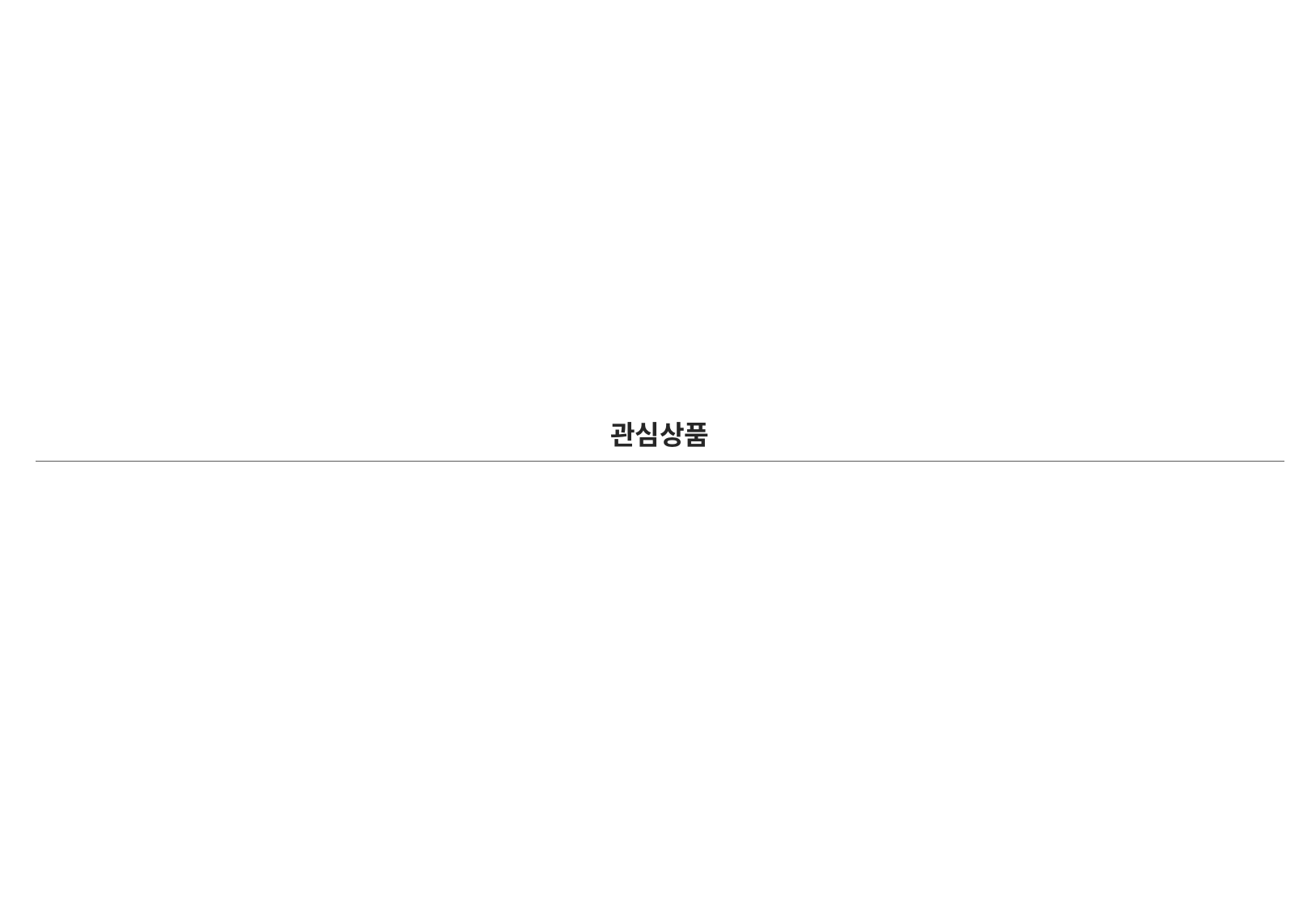

| 관심상품 |
| --- |
|  |